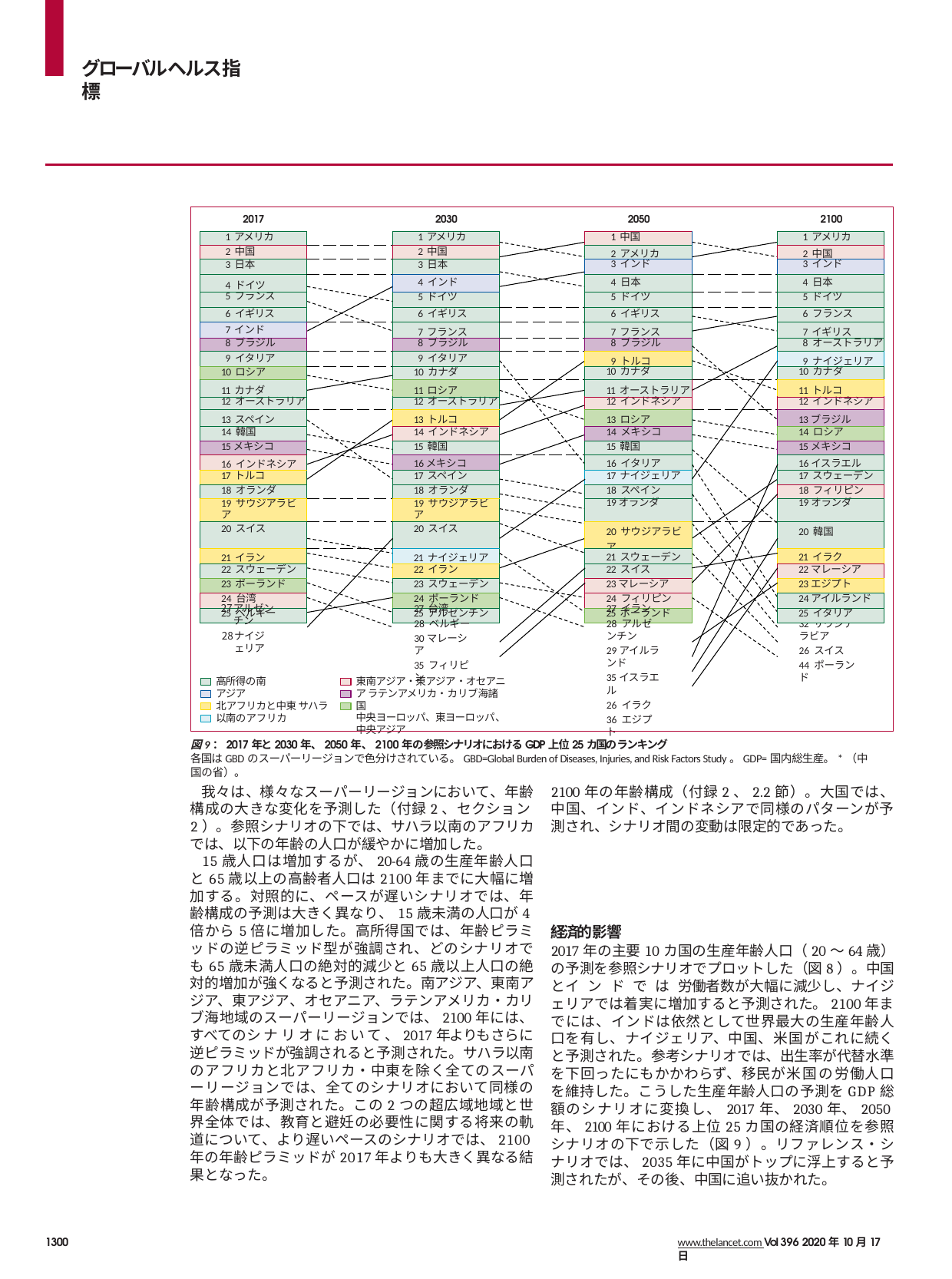

グローバルヘルス指標

2017
2030
2050
2100
| 1 アメリカ |  | 1 アメリカ |  | 1 中国 |  | 1 アメリカ |
| --- | --- | --- | --- | --- | --- | --- |
| 2 中国 |  | 2 中国 |  | 2 アメリカ |  | 2 中国 |
| 3 日本 |  | 3 日本 |  | 3 インド |  | 3 インド |
| 4 ドイツ |  | 4 インド |  | 4 日本 |  | 4 日本 |
| 5 フランス |  | 5 ドイツ |  | 5 ドイツ |  | 5 ドイツ |
| 6 イギリス |  | 6 イギリス |  | 6 イギリス |  | 6 フランス |
| 7 インド |  | 7 フランス |  | 7 フランス |  | 7 イギリス |
| 8 ブラジル |  | 8 ブラジル |  | 8 ブラジル |  | 8 オーストラリア |
| 9 イタリア |  | 9 イタリア |  | 9 トルコ |  | 9 ナイジェリア |
| 10 ロシア |  | 10 カナダ |  | 10 カナダ |  | 10 カナダ |
| 11 カナダ |  | 11 ロシア |  | 11 オーストラリア |  | 11 トルコ |
| 12 オーストラリア |  | 12 オーストラリア |  | 12 インドネシア |  | 12 インドネシア |
| 13 スペイン |  | 13 トルコ |  | 13 ロシア |  | 13ブラジル |
| 14 韓国 |  | 14 インドネシア |  | 14 メキシコ |  | 14 ロシア |
| 15メキシコ |  | 15 韓国 |  | 15 韓国 |  | 15メキシコ |
| 16 インドネシア |  | 16メキシコ |  | 16 イタリア |  | 16イスラエル |
| 17 トルコ |  | 17 スペイン |  | 17 ナイジェリア |  | 17 スウェーデン |
| 18 オランダ |  | 18 オランダ |  | 18 スペイン |  | 18 フィリピン |
| 19 サウジアラビア |  | 19 サウジアラビア |  | 19オランダ |  | 19オランダ |
| 20 スイス |  | 20 スイス |  | 20 サウジアラビア |  | 20 韓国 |
| 21 イラン |  | 21 ナイジェリア |  | 21 スウェーデン |  | 21 イラク |
| 22 スウェーデン |  | 22 イラン |  | 22 スイス |  | 22マレーシア |
| 23 ポーランド |  | 23 スウェーデン |  | 23マレーシア |  | 23エジプト |
| 24 台湾 |  | 24 ポーランド |  | 24 フィリピン |  | 24アイルランド |
| 25 ベルギー |  | 25 アルゼンチン |  | 25 ポーランド |  | 25 イタリア |

27 イラン
28 アルゼンチン
29アイルランド
35イスラエル
26 イラク
36 エジプト
アルゼンチン
ナイジェリア
27 台湾
28 ベルギー
30マレーシア
35 フィリピン
28 スペイン
32 サウジアラビア
26 スイス
44 ポーランド
高所得の南アジア
北アフリカと中東 サハラ以南のアフリカ
東南アジア・東アジア・オセアニア ラテンアメリカ・カリブ海諸国
中央ヨーロッパ、東ヨーロッパ、中央アジア

図9：2017年と2030年、2050年、2100年の参照シナリオにおけるGDP上位25カ国のランキング
各国はGBDのスーパーリージョンで色分けされている。GBD=Global Burden of Diseases, Injuries, and Risk Factors Study。GDP=国内総生産。*（中国の省）。
2100年の年齢構成（付録2、2.2節）。大国では、中国、インド、インドネシアで同様のパターンが予測され、シナリオ間の変動は限定的であった。
我々は、様々なスーパーリージョンにおいて、年齢構成の大きな変化を予測した（付録2、セクション2）。参照シナリオの下では、サハラ以南のアフリカでは、以下の年齢の人口が緩やかに増加した。
15歳人口は増加するが、20-64歳の生産年齢人口と65歳以上の高齢者人口は2100年までに大幅に増加する。対照的に、ペースが遅いシナリオでは、年齢構成の予測は大きく異なり、15歳未満の人口が4倍から5倍に増加した。高所得国では、年齢ピラミッドの逆ピラミッド型が強調され、どのシナリオでも65歳未満人口の絶対的減少と65歳以上人口の絶対的増加が強くなると予測された。南アジア、東南アジア、東アジア、オセアニア、ラテンアメリカ・カリブ海地域のスーパーリージョンでは、2100年には、すべてのシナリオにおいて、2017年よりもさらに逆ピラミッドが強調されると予測された。サハラ以南のアフリカと北アフリカ・中東を除く全てのスーパーリージョンでは、全てのシナリオにおいて同様の年齢構成が予測された。この2つの超広域地域と世界全体では、教育と避妊の必要性に関する将来の軌道について、より遅いペースのシナリオでは、2100年の年齢ピラミッドが2017年よりも大きく異なる結果となった。
経済的影響
2017年の主要10カ国の生産年齢人口（20～64歳）の予測を参照シナリオでプロットした（図8）。中国とインドでは労働者数が大幅に減少し、ナイジェリアでは着実に増加すると予測された。2100年までには、インドは依然として世界最大の生産年齢人口を有し、ナイジェリア、中国、米国がこれに続くと予測された。参考シナリオでは、出生率が代替水準を下回ったにもかかわらず、移民が米国の労働人口を維持した。こうした生産年齢人口の予測をGDP総額のシナリオに変換し、2017年、2030年、2050年、2100年における上位25カ国の経済順位を参照シナリオの下で示した（図9）。リファレンス・シナリオでは、2035年に中国がトップに浮上すると予測されたが、その後、中国に追い抜かれた。
1300
www.thelancet.com Vol 396 2020年10月17日